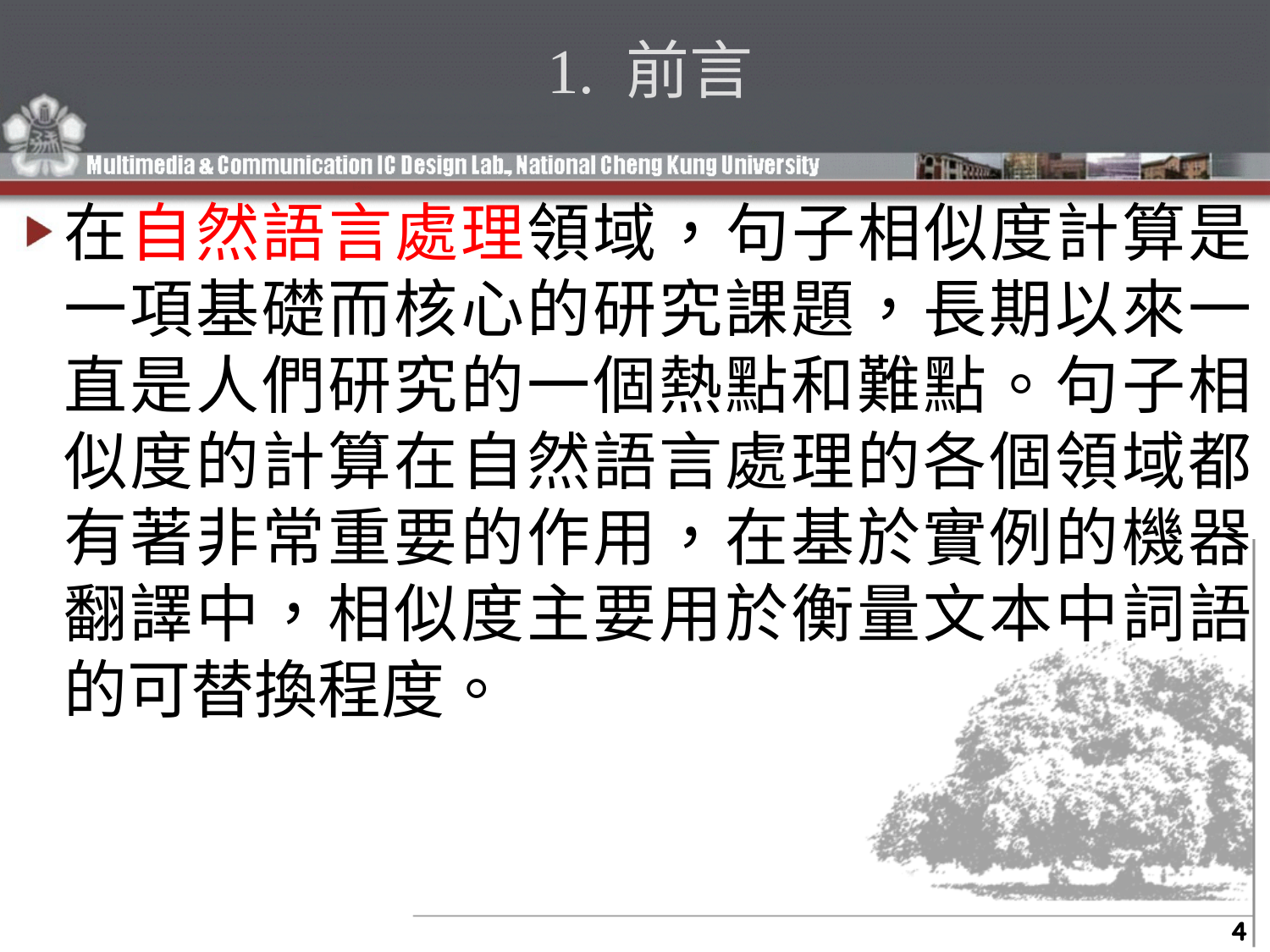

# 1. 前言
在自然語言處理領域，句子相似度計算是一項基礎而核心的研究課題，長期以來一直是人們研究的一個熱點和難點。句子相似度的計算在自然語言處理的各個領域都有著非常重要的作用，在基於實例的機器翻譯中，相似度主要用於衡量文本中詞語的可替換程度。
4